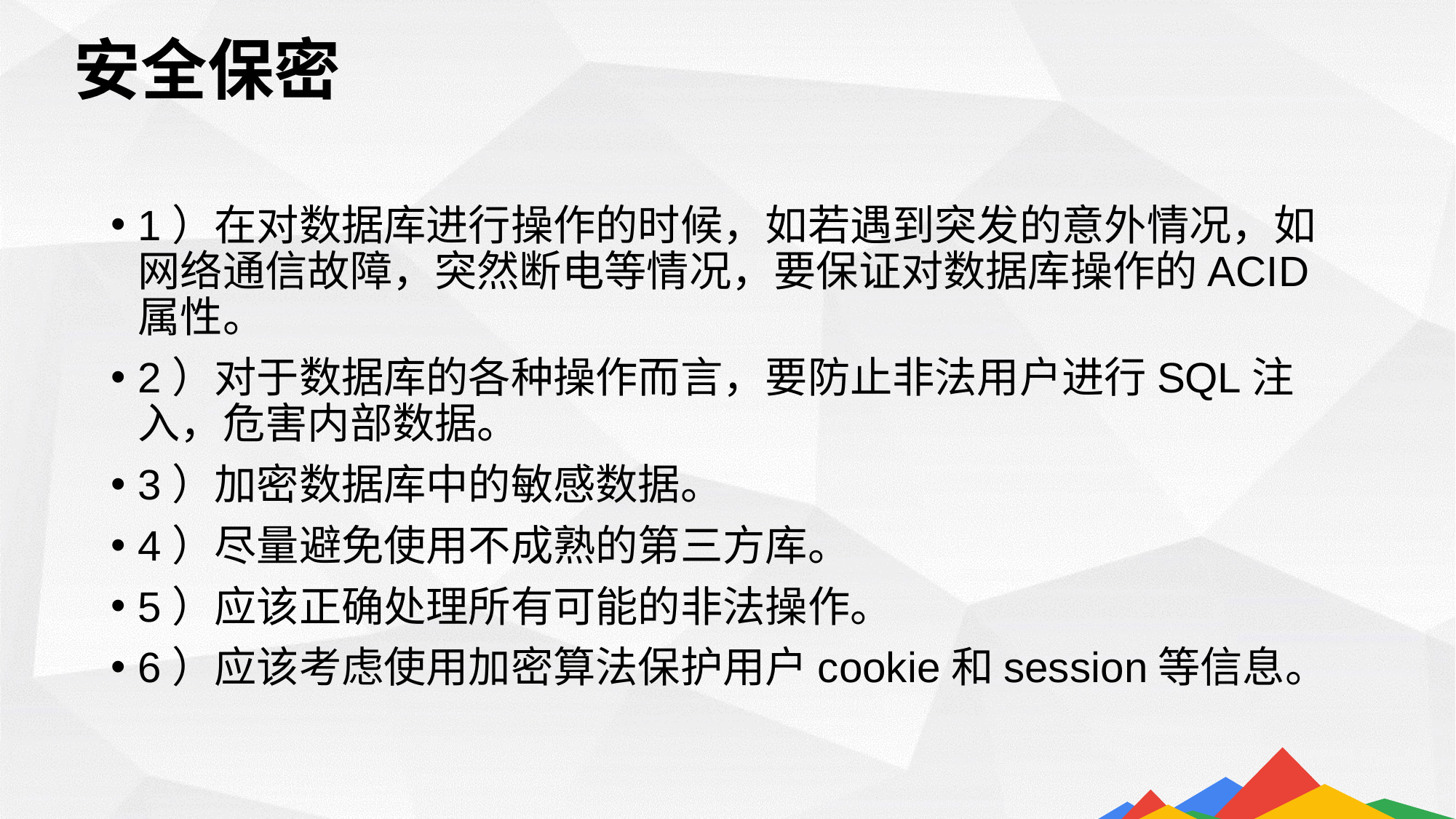

# 安全保密
1）在对数据库进行操作的时候，如若遇到突发的意外情况，如网络通信故障，突然断电等情况，要保证对数据库操作的ACID属性。
2）对于数据库的各种操作而言，要防止非法用户进行SQL注入，危害内部数据。
3）加密数据库中的敏感数据。
4）尽量避免使用不成熟的第三方库。
5）应该正确处理所有可能的非法操作。
6）应该考虑使用加密算法保护用户cookie和session等信息。